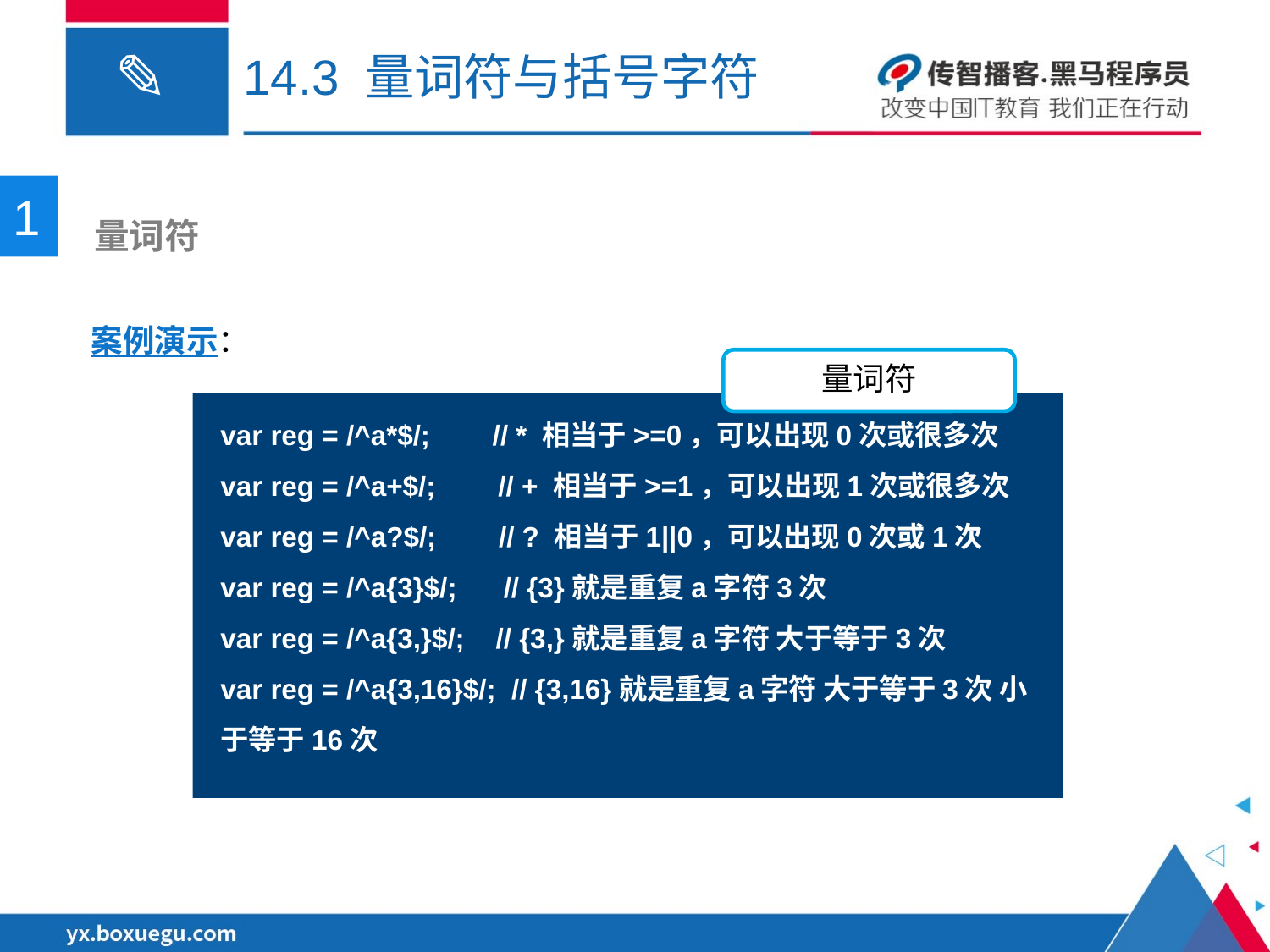

# 14.3 量词符与括号字符

1
  量词符
案例演示：
量词符

var reg = /^a*$/;        // * 相当于>=0，可以出现0次或很多次
var reg = /^a+$/;        // + 相当于>=1，可以出现1次或很多次
var reg = /^a?$/;        // ? 相当于1||0，可以出现0次或1次
var reg = /^a{3}$/;      // {3}就是重复a字符3次
var reg = /^a{3,}$/;    // {3,}就是重复a字符 大于等于3次
var reg = /^a{3,16}$/;  // {3,16}就是重复a字符 大于等于3次 小于等于16次